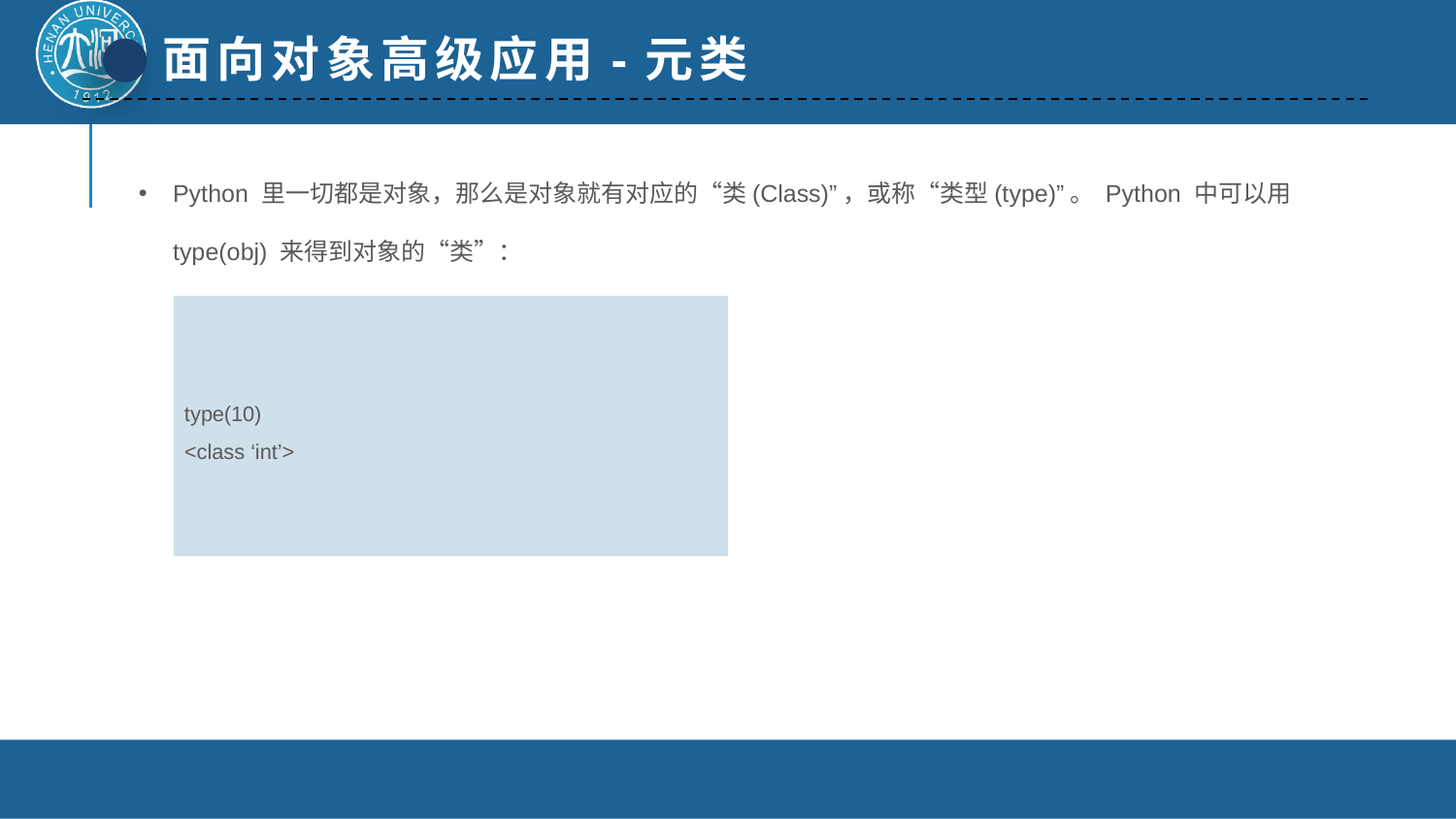

面向对象高级应用-元类

Python 里一切都是对象，那么是对象就有对应的“类(Class)”，或称“类型(type)”。 Python 中可以用 type(obj) 来得到对象的“类”：
type(10)
<class ‘int’>